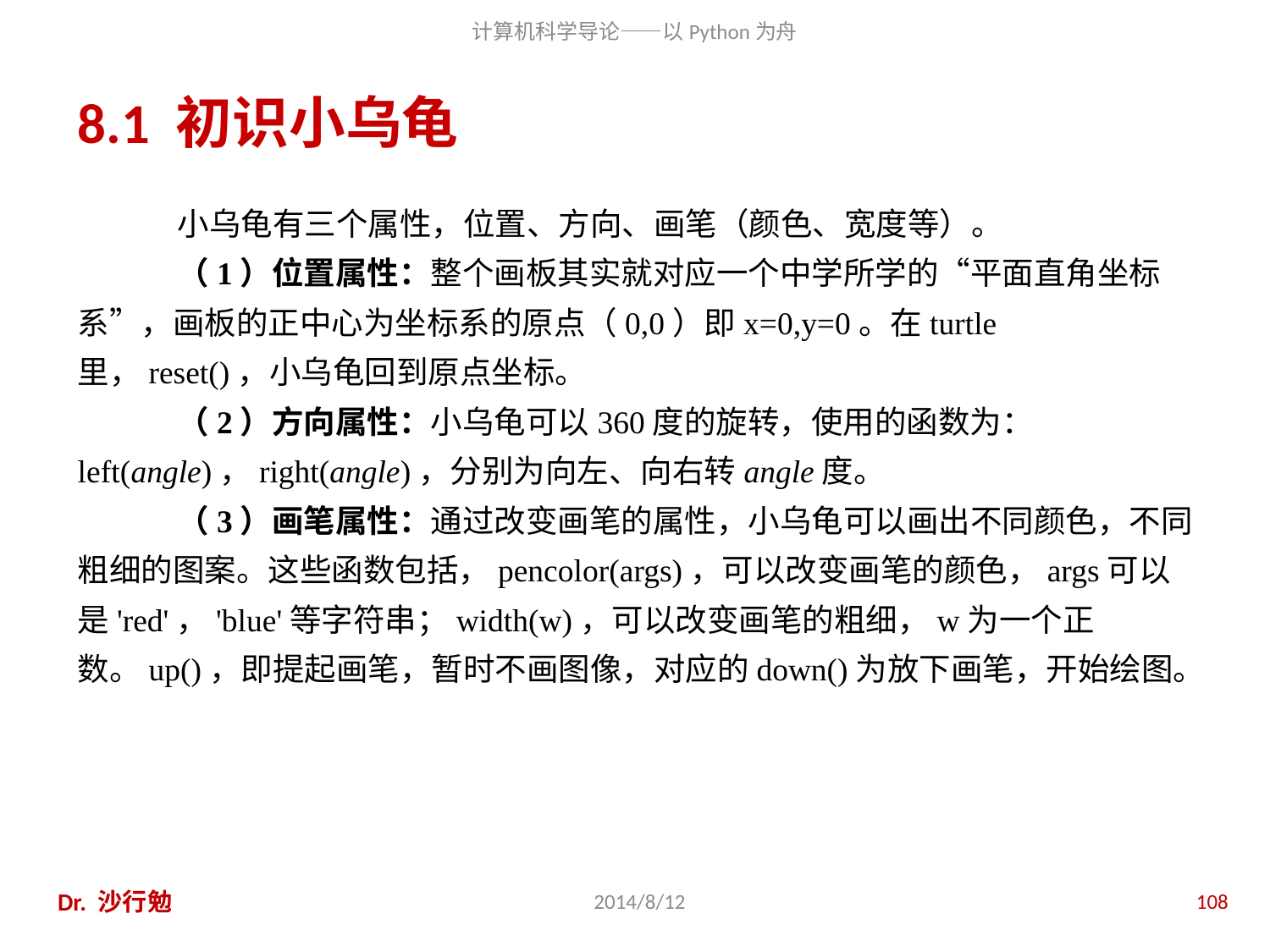

# 8.1 初识小乌龟
小乌龟有三个属性，位置、方向、画笔（颜色、宽度等）。
（1）位置属性：整个画板其实就对应一个中学所学的“平面直角坐标系”，画板的正中心为坐标系的原点（0,0）即x=0,y=0。在turtle里，reset()，小乌龟回到原点坐标。
（2）方向属性：小乌龟可以360度的旋转，使用的函数为：left(angle)，right(angle)，分别为向左、向右转angle度。
（3）画笔属性：通过改变画笔的属性，小乌龟可以画出不同颜色，不同粗细的图案。这些函数包括，pencolor(args)，可以改变画笔的颜色，args可以是'red'，'blue'等字符串；width(w)，可以改变画笔的粗细，w为一个正数。up()，即提起画笔，暂时不画图像，对应的down()为放下画笔，开始绘图。

Dr. 沙行勉
2014/8/12
108